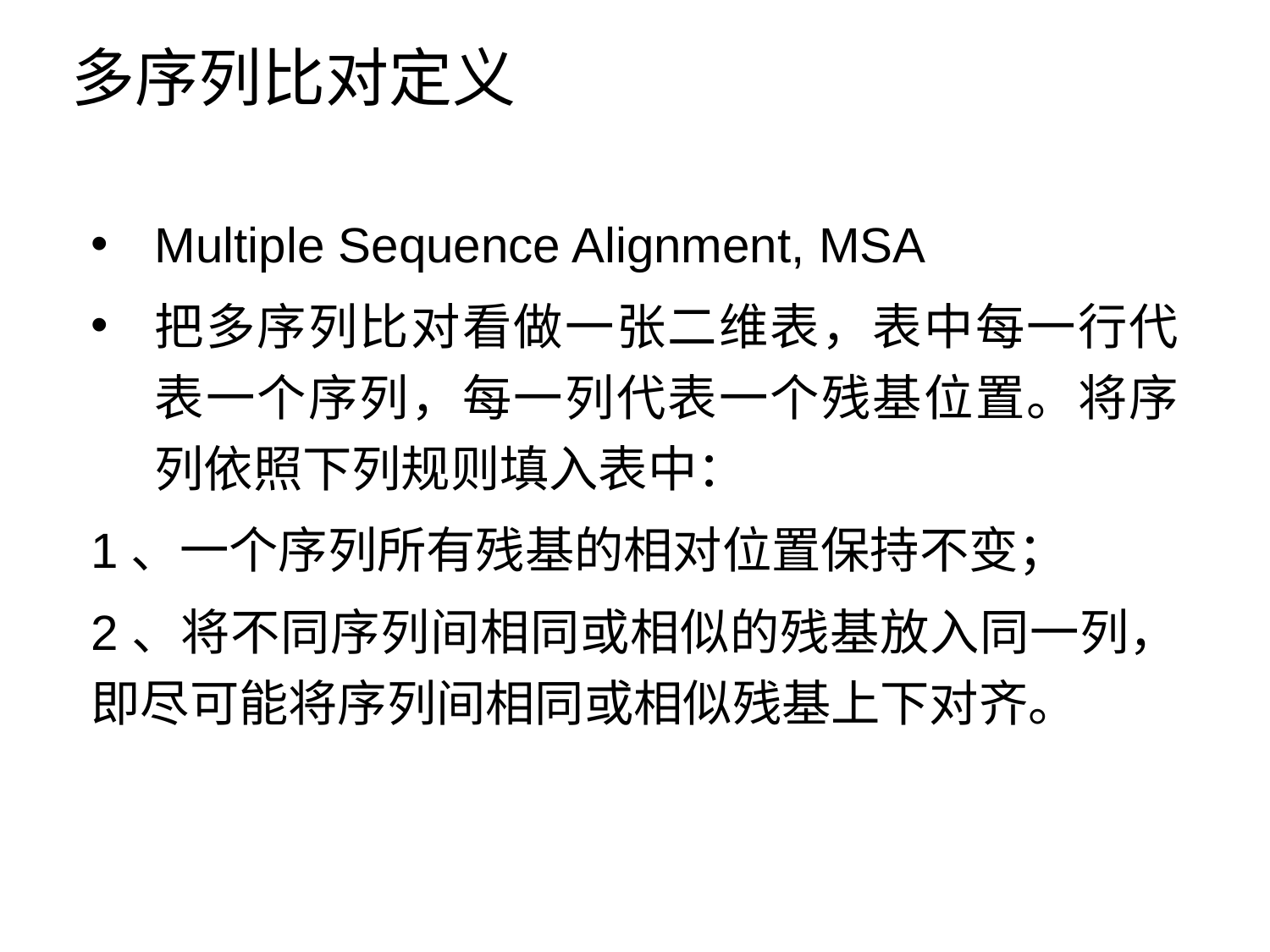

# 多序列比对定义
Multiple Sequence Alignment, MSA
把多序列比对看做一张二维表，表中每一行代表一个序列，每一列代表一个残基位置。将序列依照下列规则填入表中：
1、一个序列所有残基的相对位置保持不变；
2、将不同序列间相同或相似的残基放入同一列，即尽可能将序列间相同或相似残基上下对齐。

74